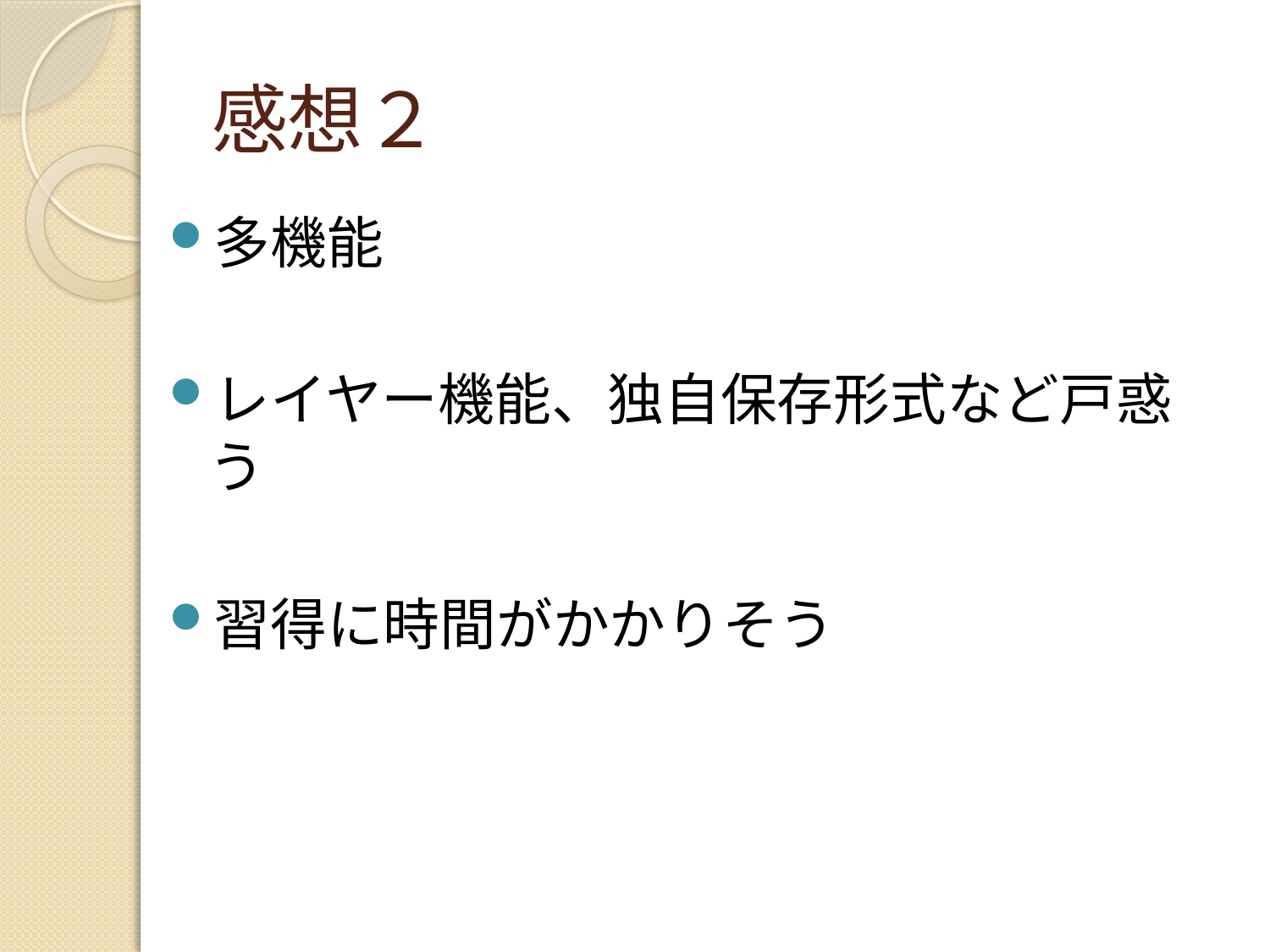

# 感想２
多機能

レイヤー機能、独自保存形式など戸惑う

習得に時間がかかりそう